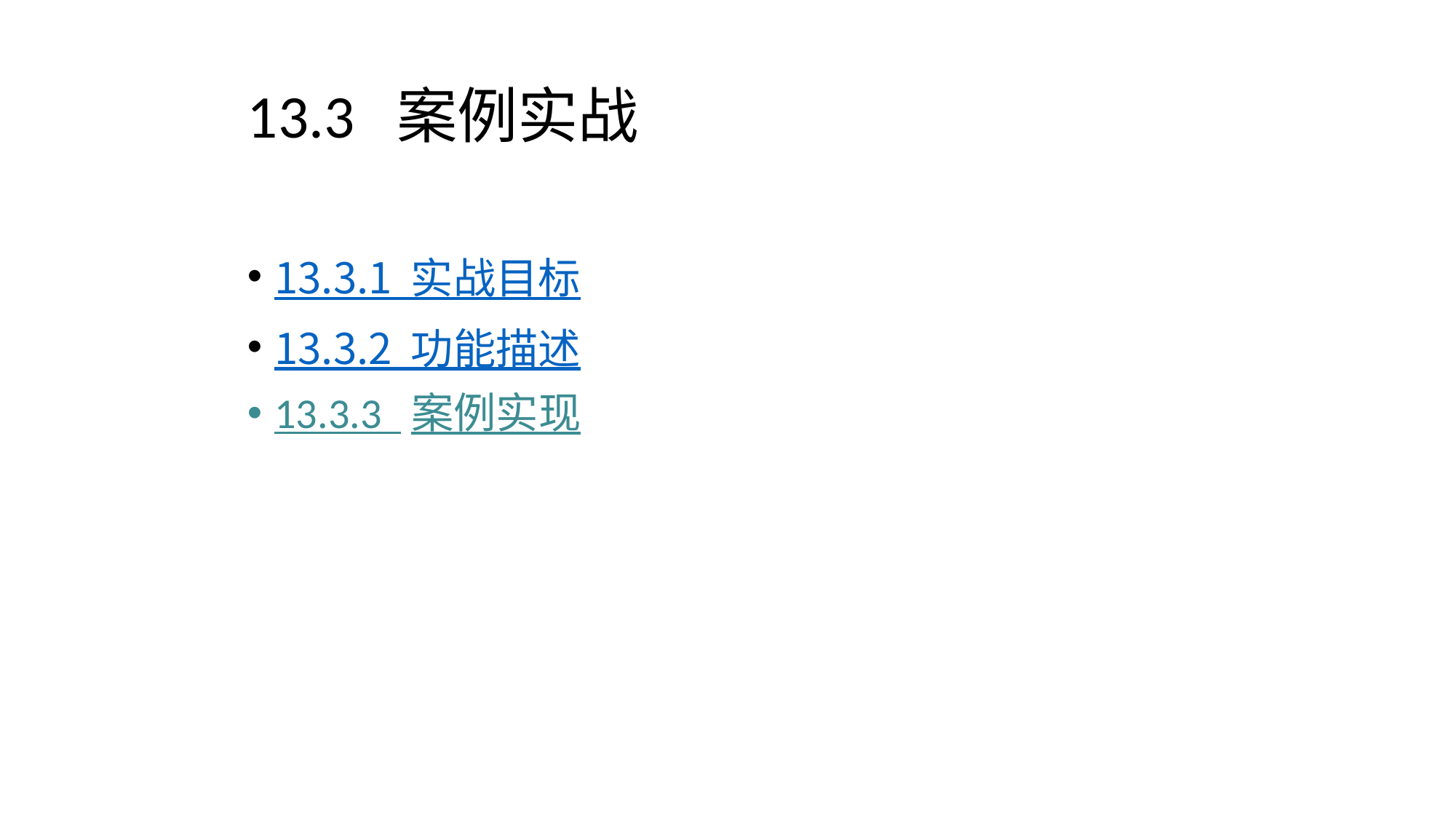

# 13.3  案例实战
13.3.1  实战目标
13.3.2  功能描述
13.3.3  案例实现